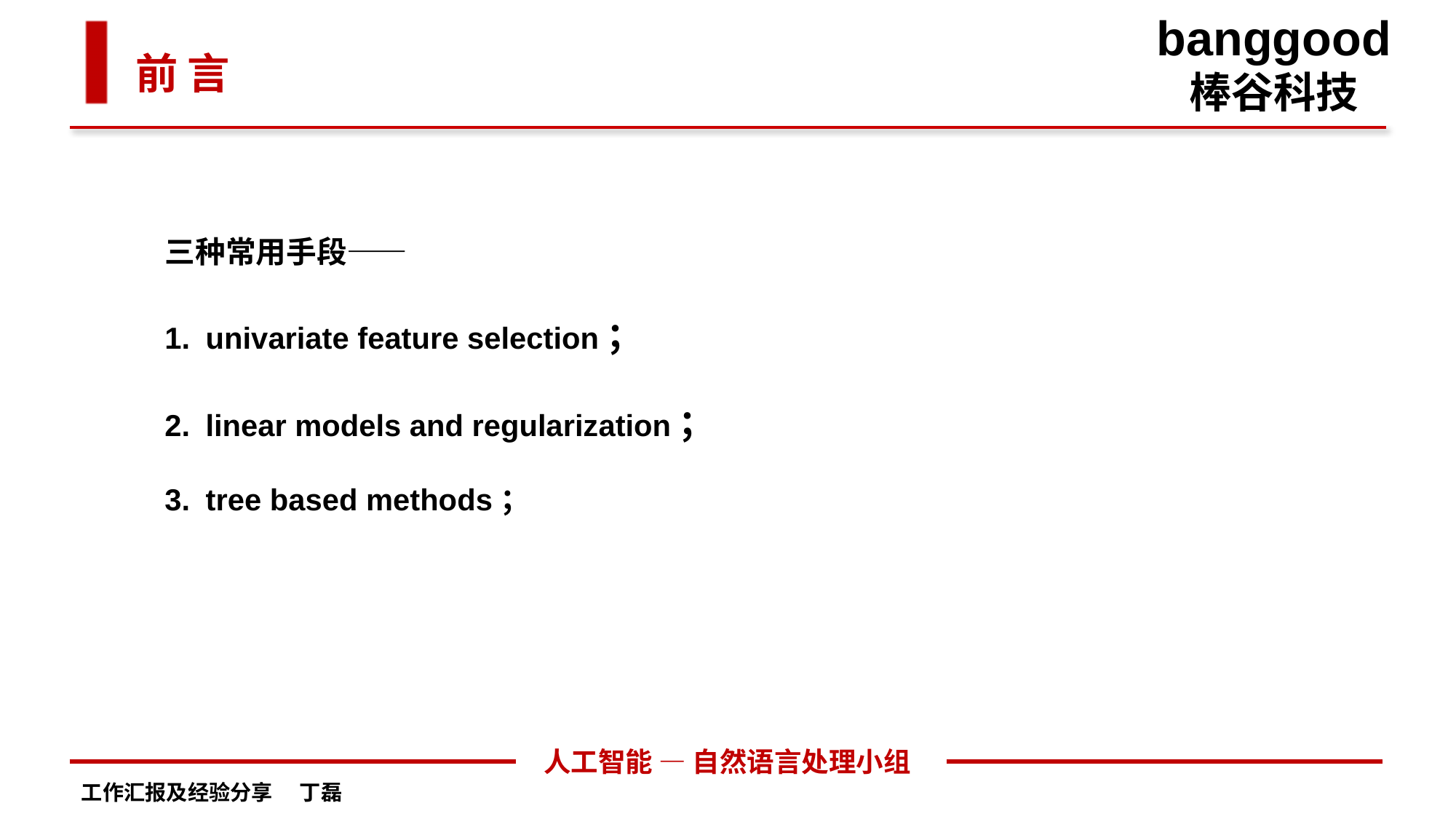

banggood
棒谷科技

前 言
三种常用手段——
univariate feature selection；
linear models and regularization；
tree based methods；
人工智能 — 自然语言处理小组
工作汇报及经验分享	丁磊